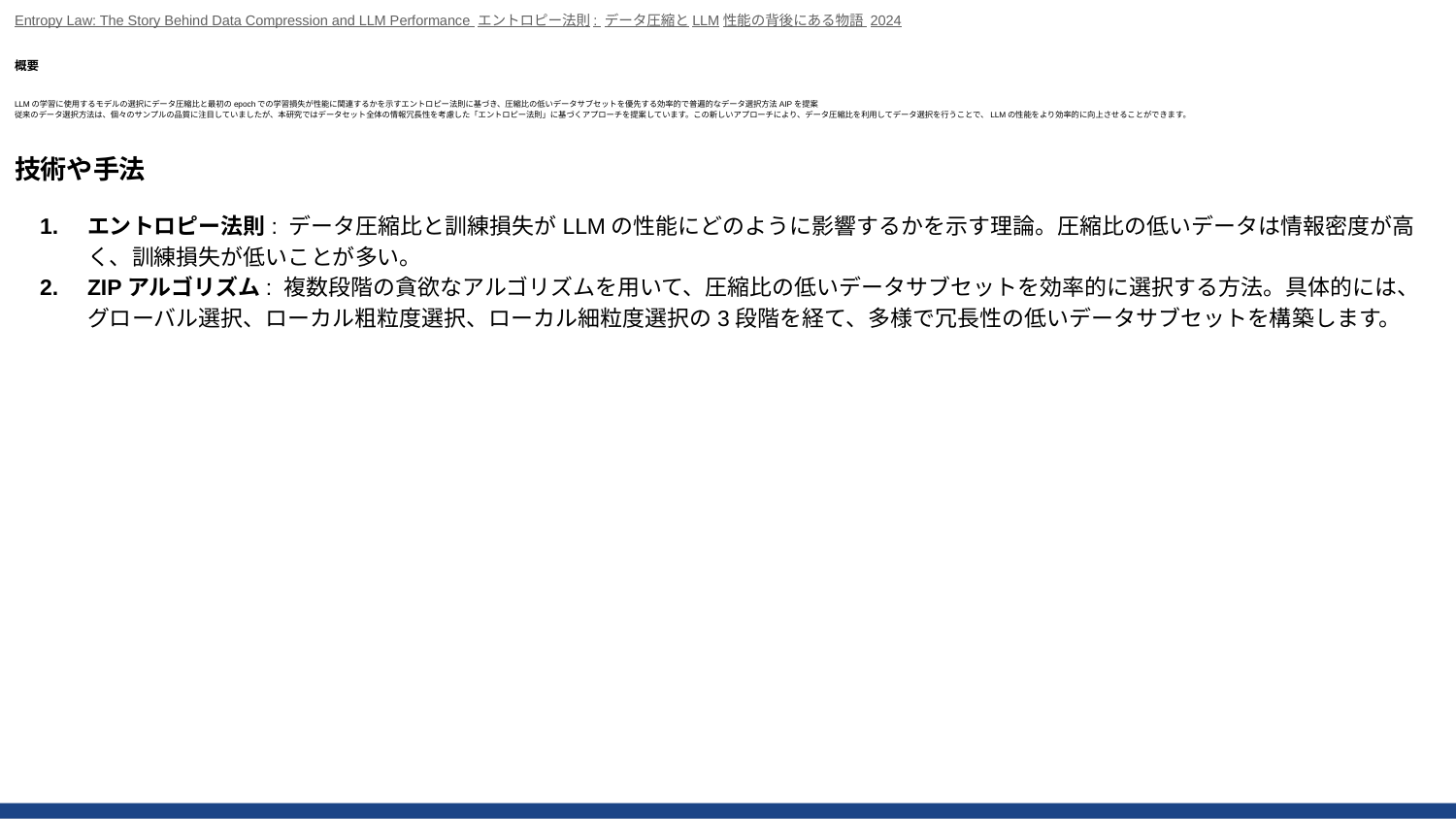

Entropy Law: The Story Behind Data Compression and LLM Performance エントロピー法則: データ圧縮とLLM性能の背後にある物語 2024
概要
LLMの学習に使用するモデルの選択にデータ圧縮比と最初のepochでの学習損失が性能に関連するかを示すエントロピー法則に基づき、圧縮比の低いデータサブセットを優先する効率的で普遍的なデータ選択方法AIPを提案
従来のデータ選択方法は、個々のサンプルの品質に注目していましたが、本研究ではデータセット全体の情報冗長性を考慮した「エントロピー法則」に基づくアプローチを提案しています。この新しいアプローチにより、データ圧縮比を利用してデータ選択を行うことで、LLMの性能をより効率的に向上させることができます。
技術や手法
エントロピー法則: データ圧縮比と訓練損失がLLMの性能にどのように影響するかを示す理論。圧縮比の低いデータは情報密度が高く、訓練損失が低いことが多い。
ZIPアルゴリズム: 複数段階の貪欲なアルゴリズムを用いて、圧縮比の低いデータサブセットを効率的に選択する方法。具体的には、グローバル選択、ローカル粗粒度選択、ローカル細粒度選択の3段階を経て、多様で冗長性の低いデータサブセットを構築します。